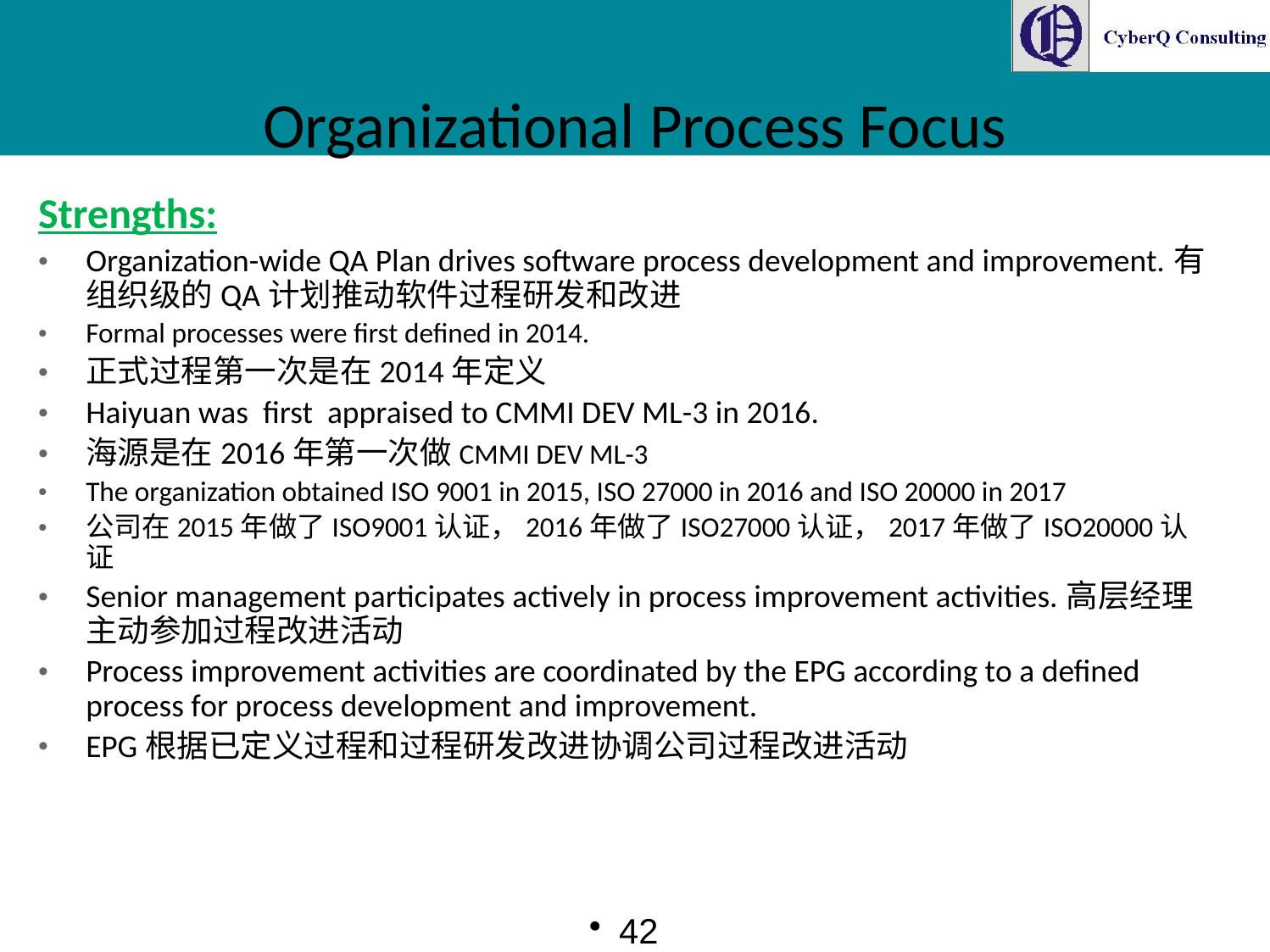

# Organizational Process Focus
Strengths:
Organization-wide QA Plan drives software process development and improvement.有组织级的QA计划推动软件过程研发和改进
Formal processes were first defined in 2014.
正式过程第一次是在2014年定义
Haiyuan was  first  appraised to CMMI DEV ML-3 in 2016.
海源是在2016年第一次做CMMI DEV ML-3
The organization obtained ISO 9001 in 2015, ISO 27000 in 2016 and ISO 20000 in 2017
公司在2015年做了ISO9001认证，2016年做了ISO27000认证，2017年做了ISO20000认证
Senior management participates actively in process improvement activities.高层经理主动参加过程改进活动
Process improvement activities are coordinated by the EPG according to a defined process for process development and improvement.
EPG根据已定义过程和过程研发改进协调公司过程改进活动
42